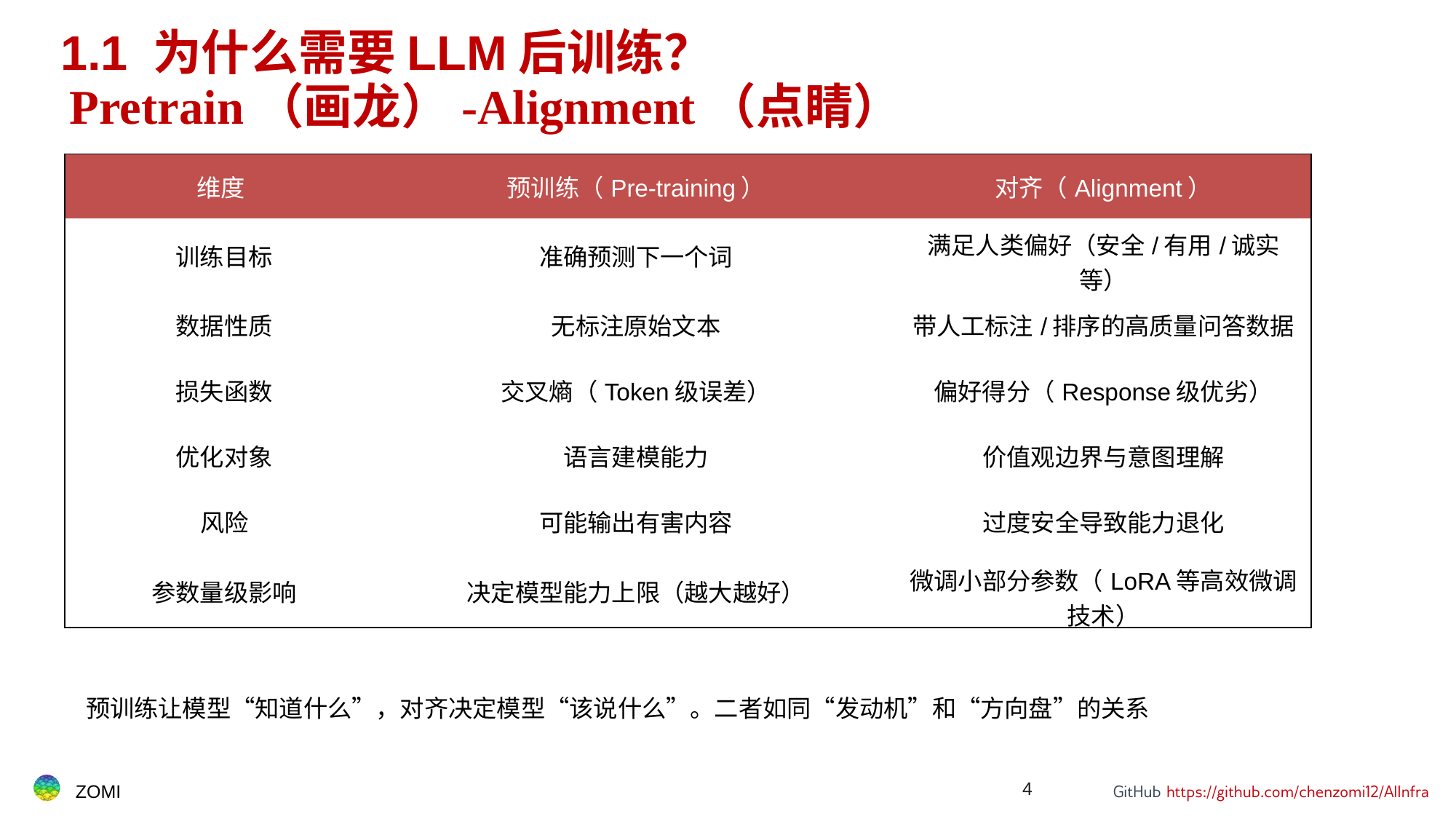

1.1 为什么需要LLM后训练？
# Pretrain（画龙）-Alignment（点睛）
| 维度​​ | 预训练（Pre-training） | 对齐（Alignment） |
| --- | --- | --- |
| ​​训练目标​​ | 准确预测下一个词 | 满足人类偏好（安全/有用/诚实等） |
| ​​数据性质​​ | 无标注原始文本 | 带人工标注/排序的高质量问答数据 |
| ​​损失函数​​ | 交叉熵（Token级误差） | 偏好得分（Response级优劣） |
| ​​优化对象​​ | 语言建模能力 | 价值观边界与意图理解 |
| ​​风险​​ | 可能输出有害内容 | 过度安全导致能力退化 |
| ​​参数量级影响​​ | 决定模型能力上限（越大越好） | 微调小部分参数（LoRA等高效微调技术） |
预训练让模型“知道什么”，对齐决定模型“该说什么”。二者如同“发动机”和“方向盘”的关系